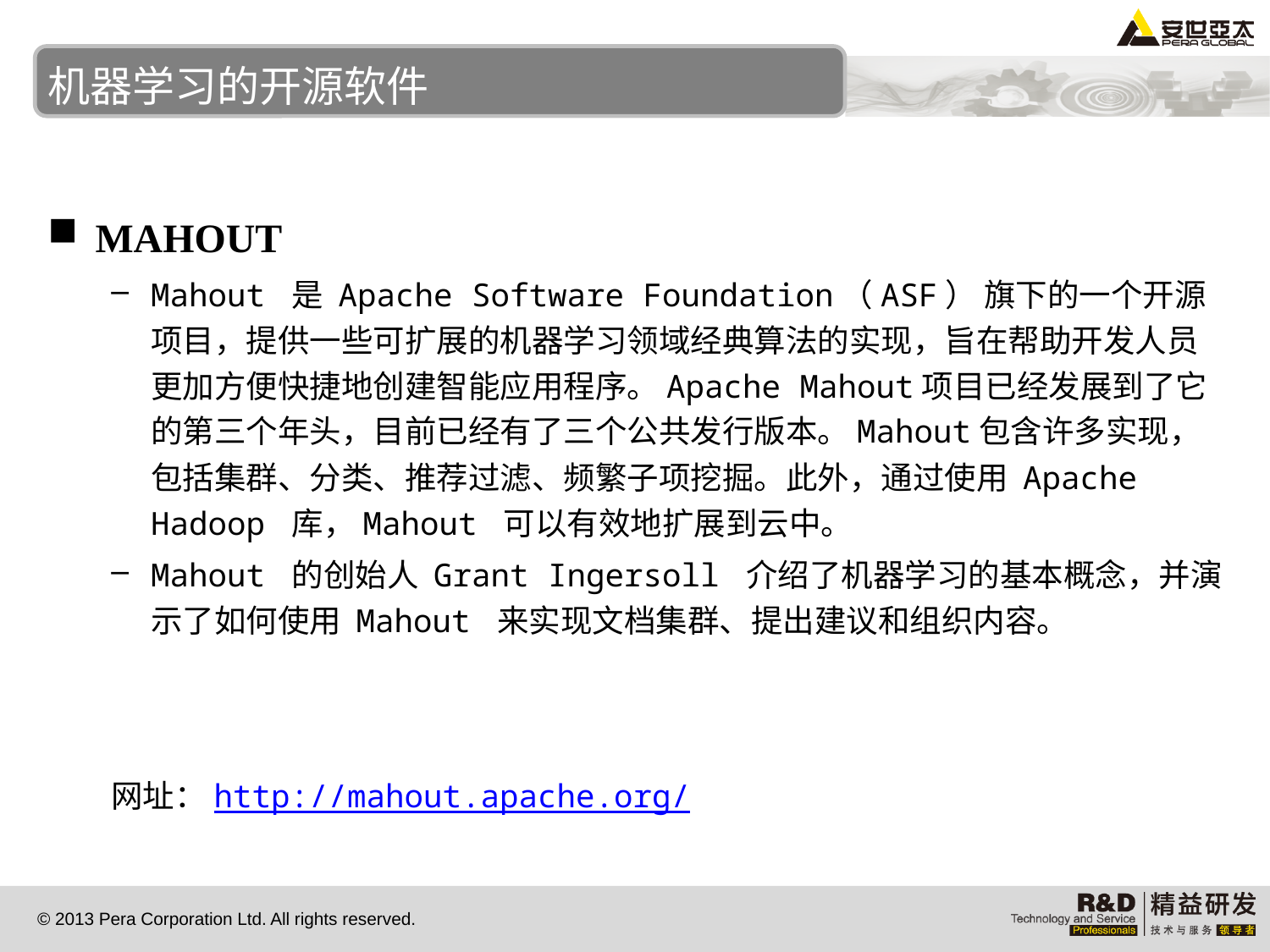

# 机器学习的开源软件
MAHOUT
Mahout 是 Apache Software Foundation（ASF） 旗下的一个开源项目，提供一些可扩展的机器学习领域经典算法的实现，旨在帮助开发人员更加方便快捷地创建智能应用程序。Apache Mahout项目已经发展到了它的第三个年头，目前已经有了三个公共发行版本。Mahout包含许多实现，包括集群、分类、推荐过滤、频繁子项挖掘。此外，通过使用 Apache Hadoop 库，Mahout 可以有效地扩展到云中。
Mahout 的创始人 Grant Ingersoll 介绍了机器学习的基本概念，并演示了如何使用 Mahout 来实现文档集群、提出建议和组织内容。

网址：http://mahout.apache.org/